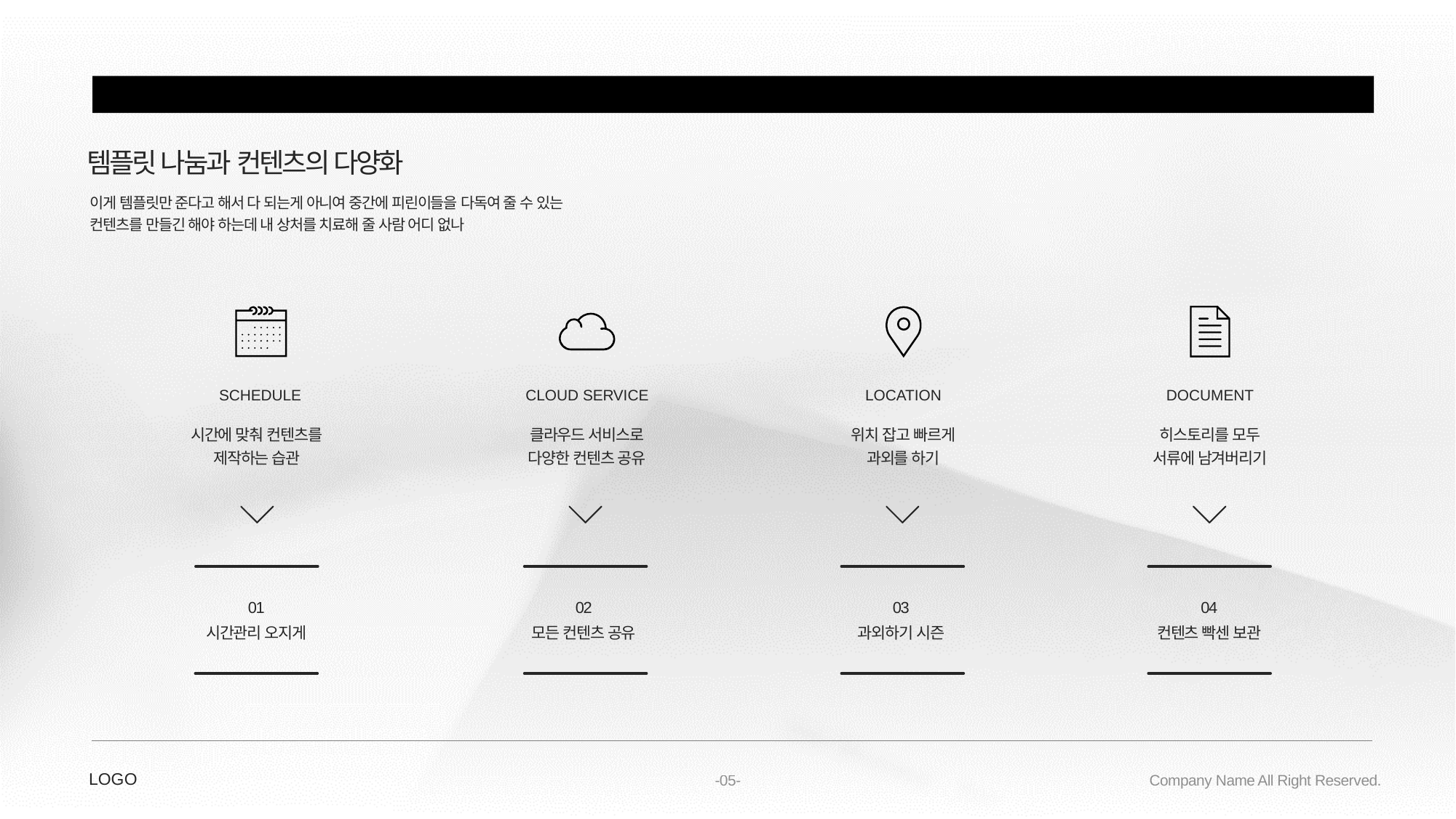

방향성 제시
ANALYSIS
CONCEPT
IDEATION
PRODUCT
PROMOTION
템플릿 나눔과 컨텐츠의 다양화
이게 템플릿만 준다고 해서 다 되는게 아니여 중간에 피린이들을 다독여 줄 수 있는
컨텐츠를 만들긴 해야 하는데 내 상처를 치료해 줄 사람 어디 없나

SCHEDULE
CLOUD SERVICE
LOCATION
DOCUMENT
시간에 맞춰 컨텐츠를
제작하는 습관
클라우드 서비스로
다양한 컨텐츠 공유
위치 잡고 빠르게
과외를 하기
히스토리를 모두
서류에 남겨버리기
01
시간관리 오지게
02
모든 컨텐츠 공유
03
과외하기 시즌
04
컨텐츠 빡센 보관
LOGO
-05-
Company Name All Right Reserved.